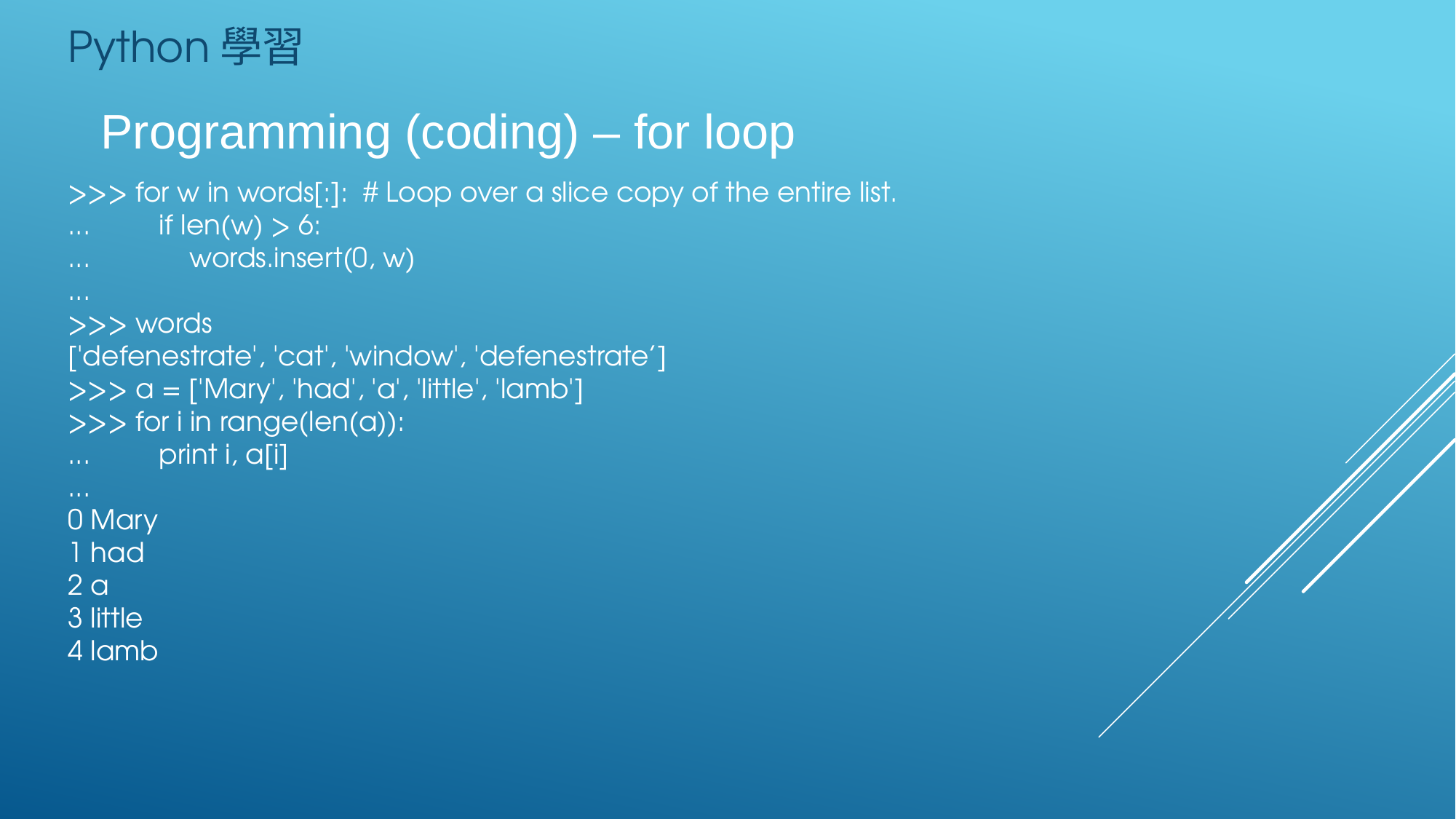

Python學習
Programming (coding) – for loop
>>> for w in words[:]:  # Loop over a slice copy of the entire list.
...         if len(w) > 6:
...             words.insert(0, w)
...
>>> words
['defenestrate', 'cat', 'window', 'defenestrate’]
>>> a = ['Mary', 'had', 'a', 'little', 'lamb']
>>> for i in range(len(a)):
...         print i, a[i]
...
0 Mary
1 had
2 a
3 little
4 lamb